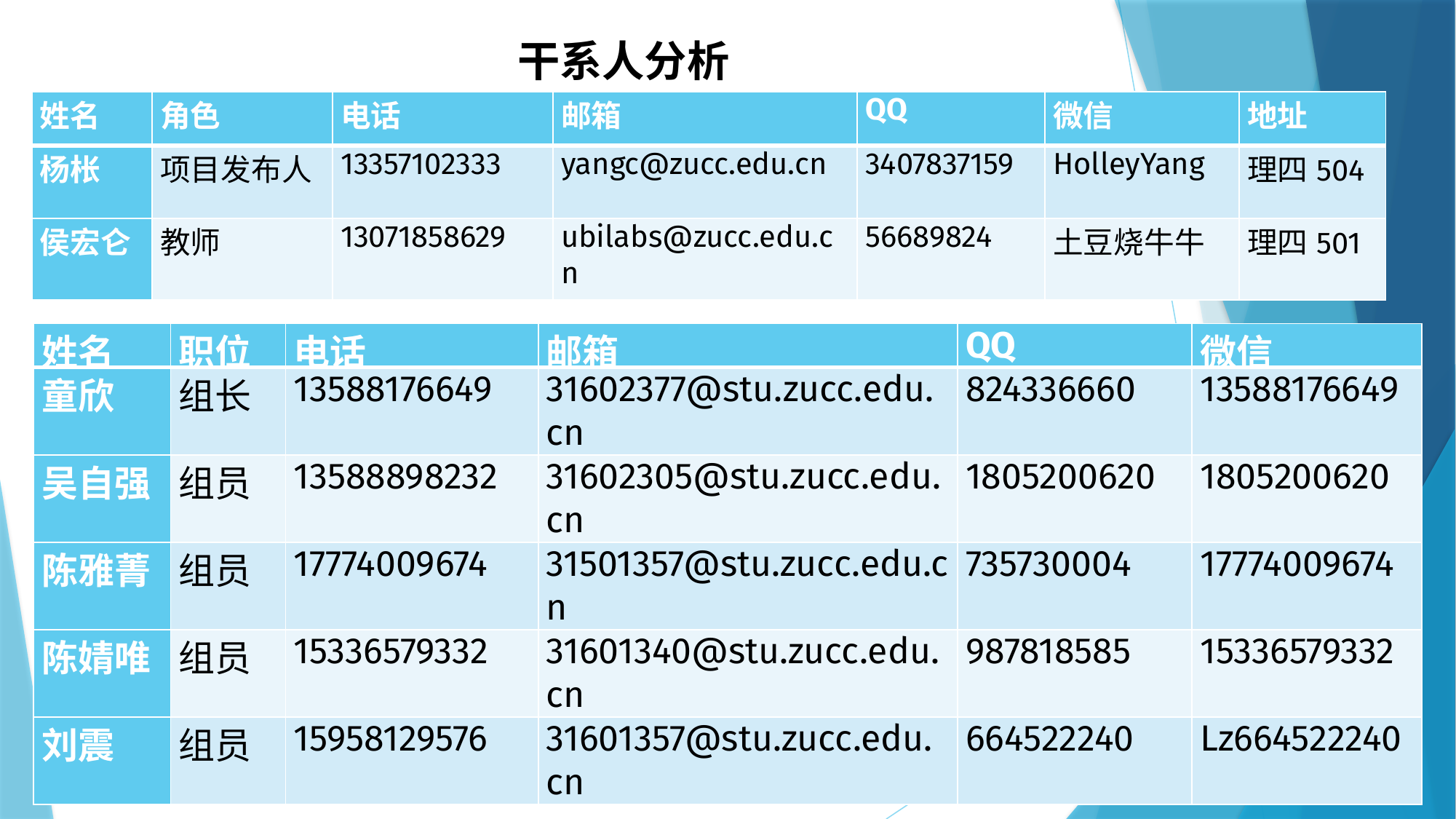

干系人分析
| 姓名 | 角色 | 电话 | 邮箱 | QQ | 微信 | 地址 |
| --- | --- | --- | --- | --- | --- | --- |
| 杨枨 | 项目发布人 | 13357102333 | yangc@zucc.edu.cn | 3407837159 | HolleyYang | 理四504 |
| 侯宏仑 | 教师 | 13071858629 | ubilabs@zucc.edu.cn | 56689824 | 土豆烧牛牛 | 理四501 |
| 姓名 | 职位 | 电话 | 邮箱 | QQ | 微信 |
| --- | --- | --- | --- | --- | --- |
| 童欣 | 组长 | 13588176649 | 31602377@stu.zucc.edu.cn | 824336660 | 13588176649 |
| 吴自强 | 组员 | 13588898232 | 31602305@stu.zucc.edu.cn | 1805200620 | 1805200620 |
| 陈雅菁 | 组员 | 17774009674 | 31501357@stu.zucc.edu.cn | 735730004 | 17774009674 |
| 陈婧唯 | 组员 | 15336579332 | 31601340@stu.zucc.edu.cn | 987818585 | 15336579332 |
| 刘震 | 组员 | 15958129576 | 31601357@stu.zucc.edu.cn | 664522240 | Lz664522240 |